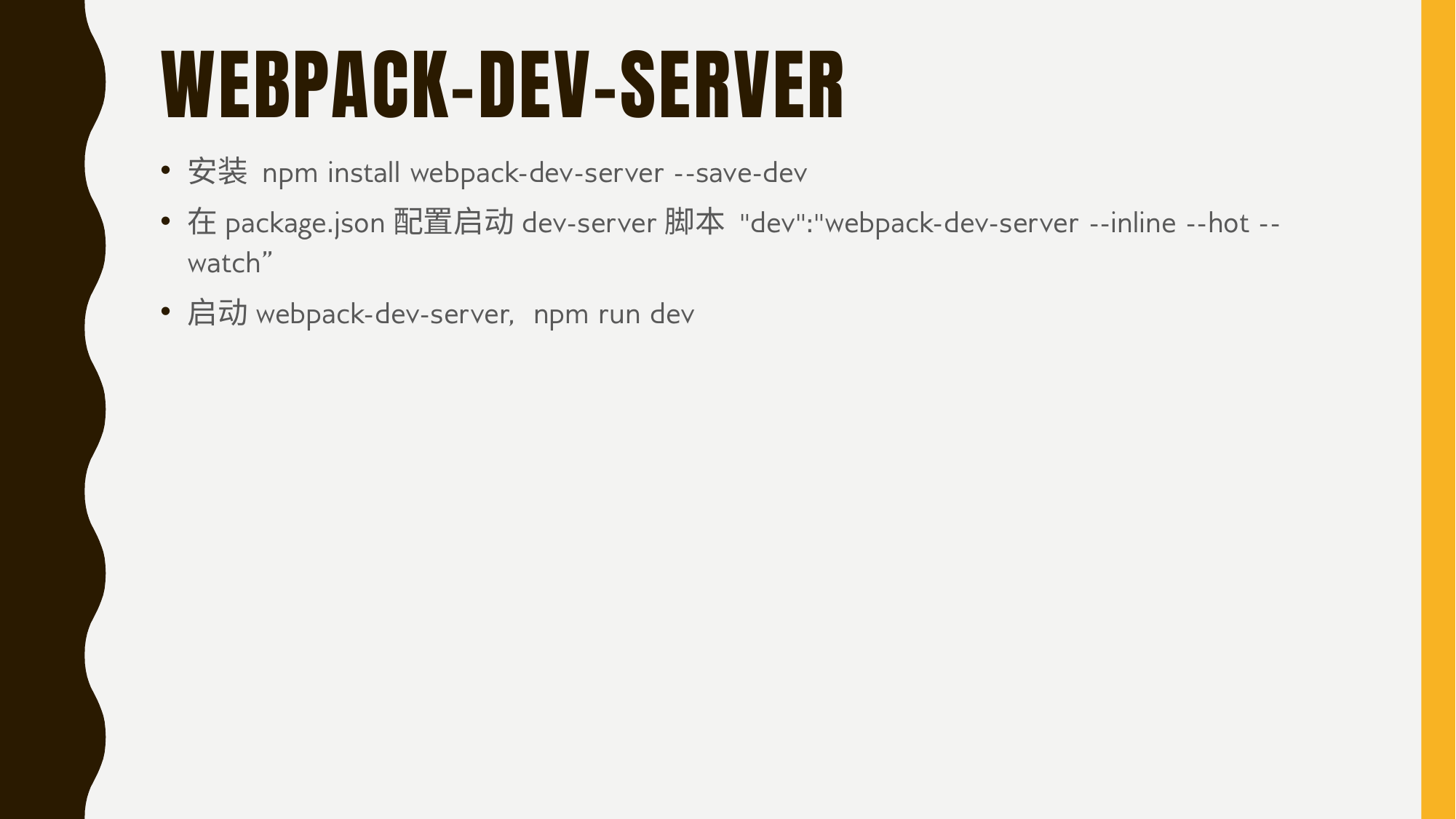

# Webpack-dev-server
安装 npm install webpack-dev-server --save-dev
在package.json配置启动dev-server脚本 "dev":"webpack-dev-server --inline --hot --watch”
启动webpack-dev-server,  npm run dev